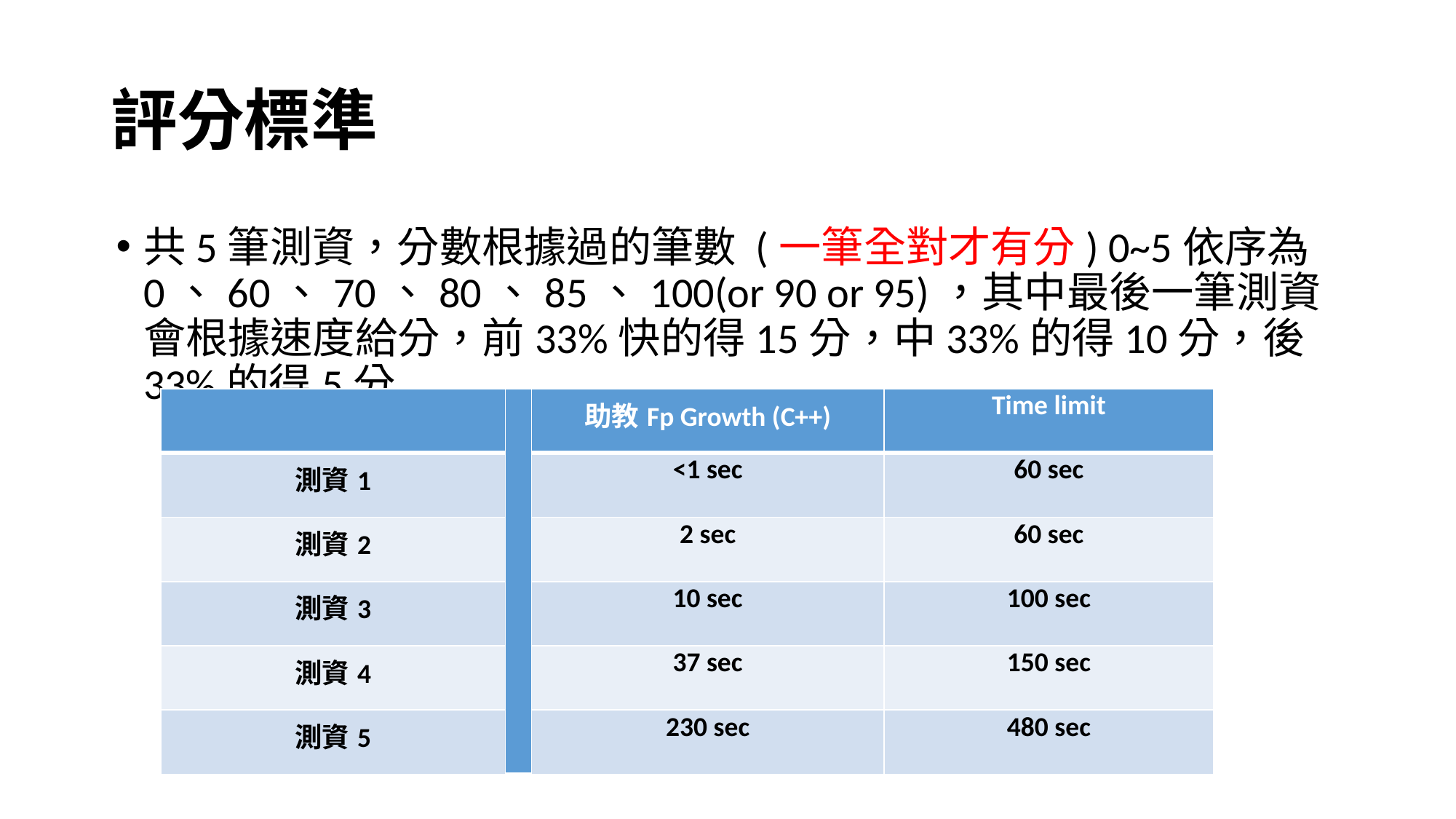

# 評分標準
共5筆測資，分數根據過的筆數 (一筆全對才有分) 0~5依序為0、60、70、80、85、100(or 90 or 95)，其中最後一筆測資會根據速度給分，前33%快的得15分，中33%的得10分，後33%的得5分

|  |  | 助教Fp Growth (C++) | Time limit |
| --- | --- | --- | --- |
| 測資1 |  | <1 sec | 60 sec |
| 測資2 |  | 2 sec | 60 sec |
| 測資3 |  | 10 sec | 100 sec |
| 測資4 |  | 37 sec | 150 sec |
| 測資5 |  | 230 sec | 480 sec |